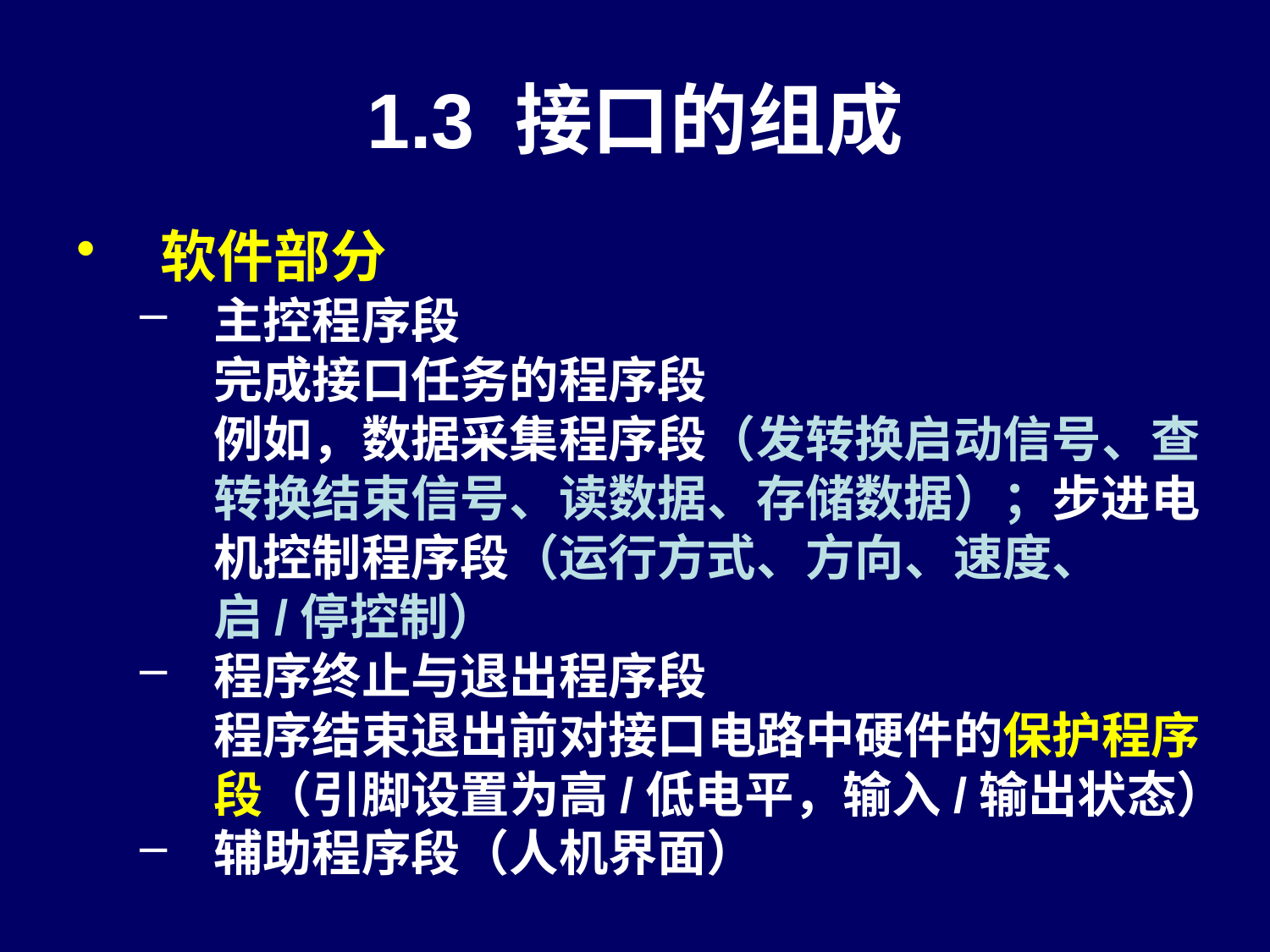

# 1.3 接口的组成
软件部分
主控程序段
	完成接口任务的程序段
	例如，数据采集程序段（发转换启动信号、查转换结束信号、读数据、存储数据）；步进电机控制程序段（运行方式、方向、速度、启/停控制）
程序终止与退出程序段
	程序结束退出前对接口电路中硬件的保护程序段（引脚设置为高/低电平，输入/输出状态）
辅助程序段（人机界面）